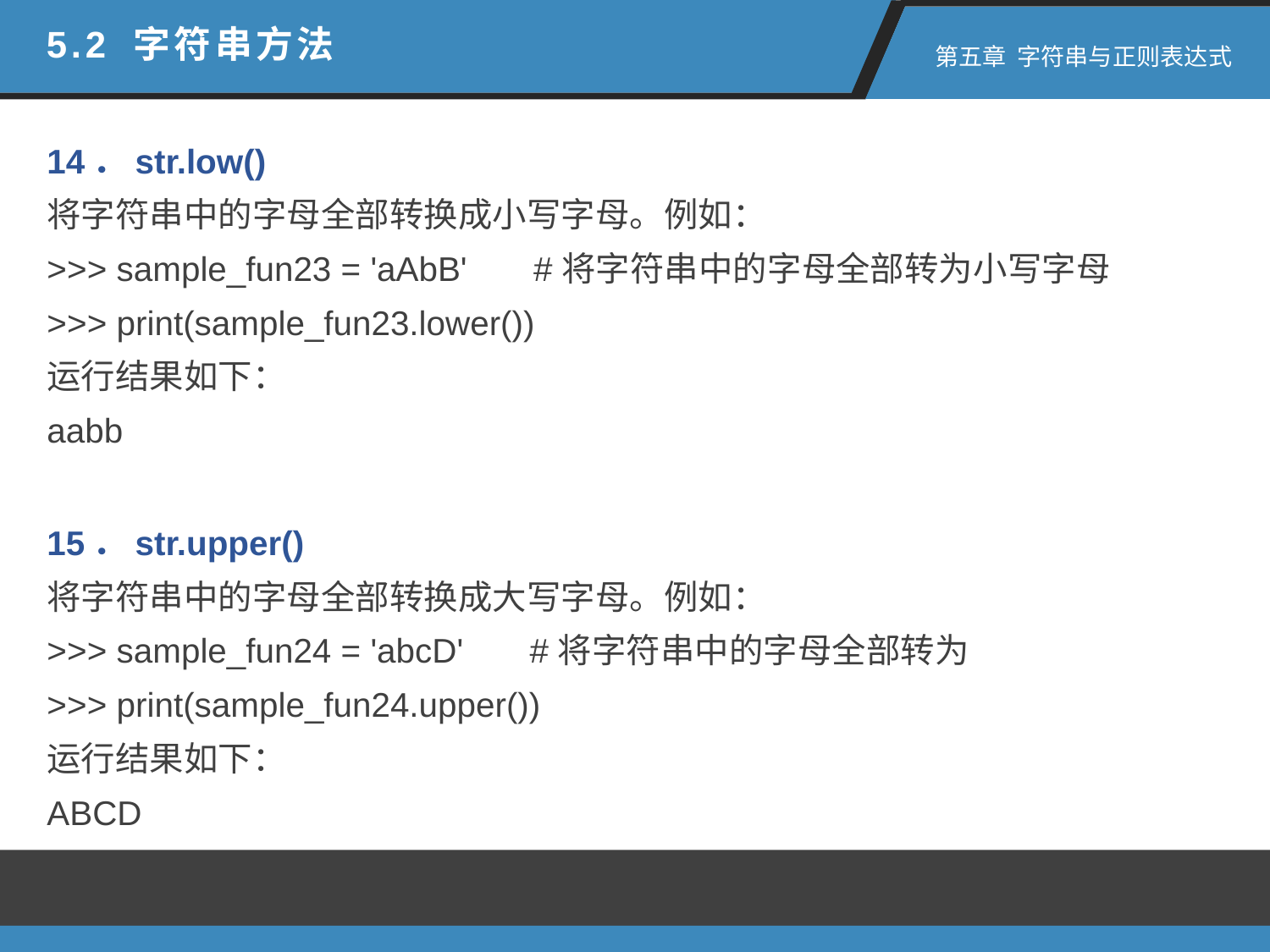

5.2 字符串方法
  第五章  字符串与正则表达式
14．str.low()
将字符串中的字母全部转换成小写字母。例如：
>>> sample_fun23 = 'aAbB'       #将字符串中的字母全部转为小写字母
>>> print(sample_fun23.lower())
运行结果如下：
aabb

15．str.upper()
将字符串中的字母全部转换成大写字母。例如：
>>> sample_fun24 = 'abcD'       #将字符串中的字母全部转为
>>> print(sample_fun24.upper())
运行结果如下：
ABCD